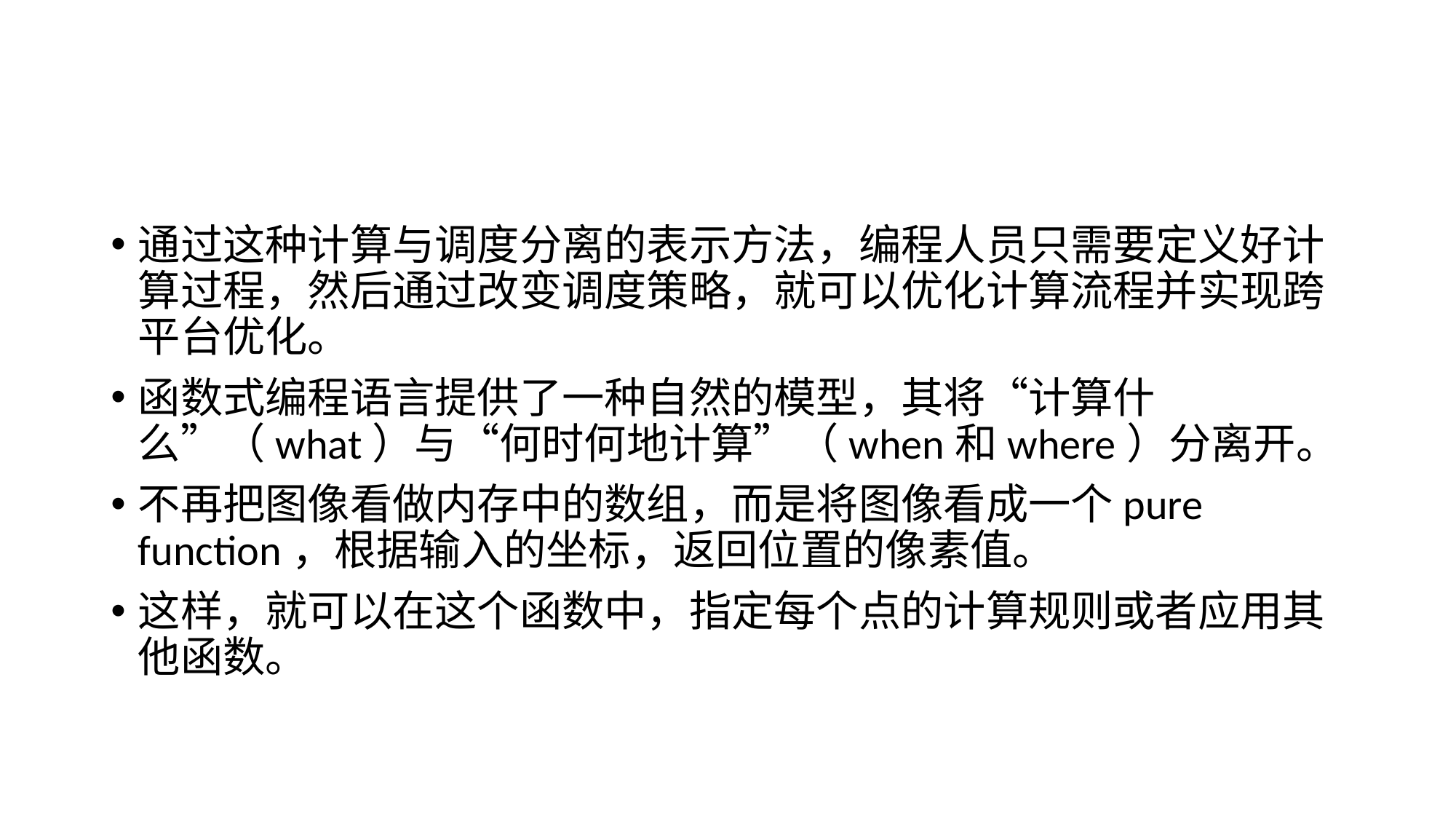

#
通过这种计算与调度分离的表示方法，编程人员只需要定义好计算过程，然后通过改变调度策略，就可以优化计算流程并实现跨平台优化。
函数式编程语言提供了一种自然的模型，其将“计算什么”（what）与“何时何地计算”（when和where）分离开。
不再把图像看做内存中的数组，而是将图像看成一个pure function，根据输入的坐标，返回位置的像素值。
这样，就可以在这个函数中，指定每个点的计算规则或者应用其他函数。